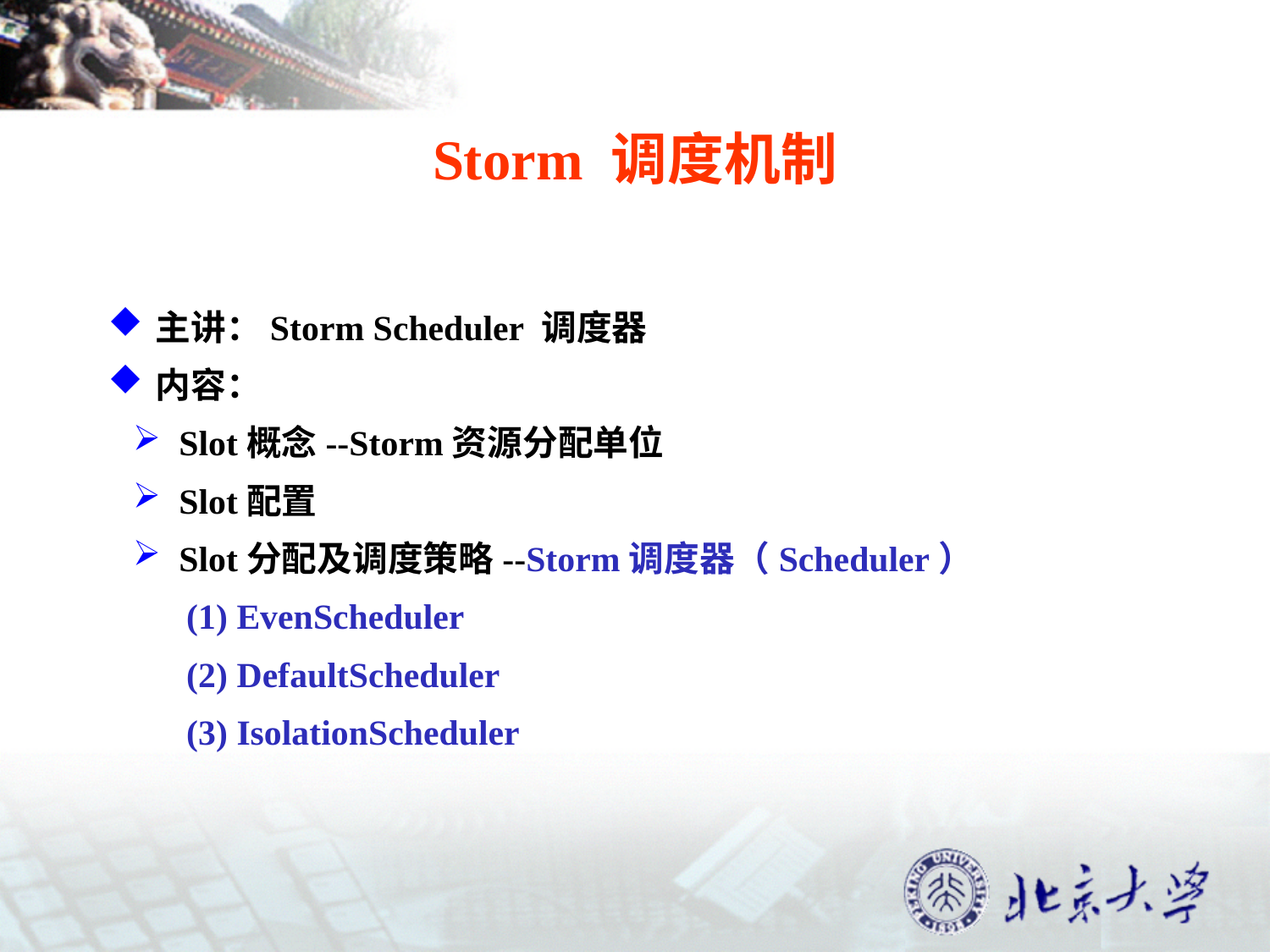

# Storm 调度机制
主讲：Storm Scheduler 调度器
内容：
  Slot概念--Storm资源分配单位
  Slot配置
  Slot分配及调度策略--Storm调度器（Scheduler）
      (1) EvenScheduler
      (2) DefaultScheduler
      (3) IsolationScheduler